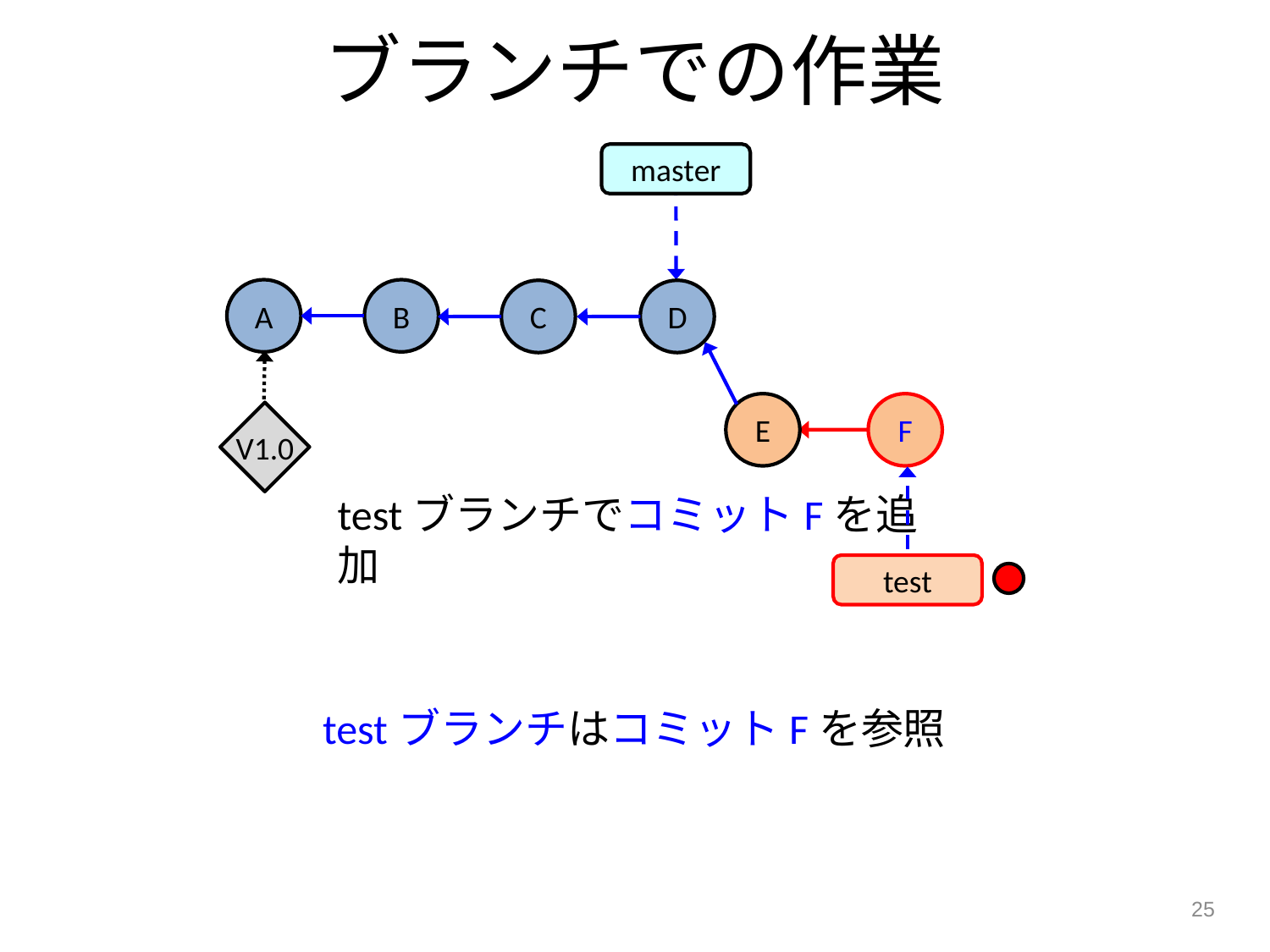

ブランチでの作業
master
A
B
C
D
E
F

V1.0
testブランチでコミットFを追加
test

testブランチはコミットFを参照
25